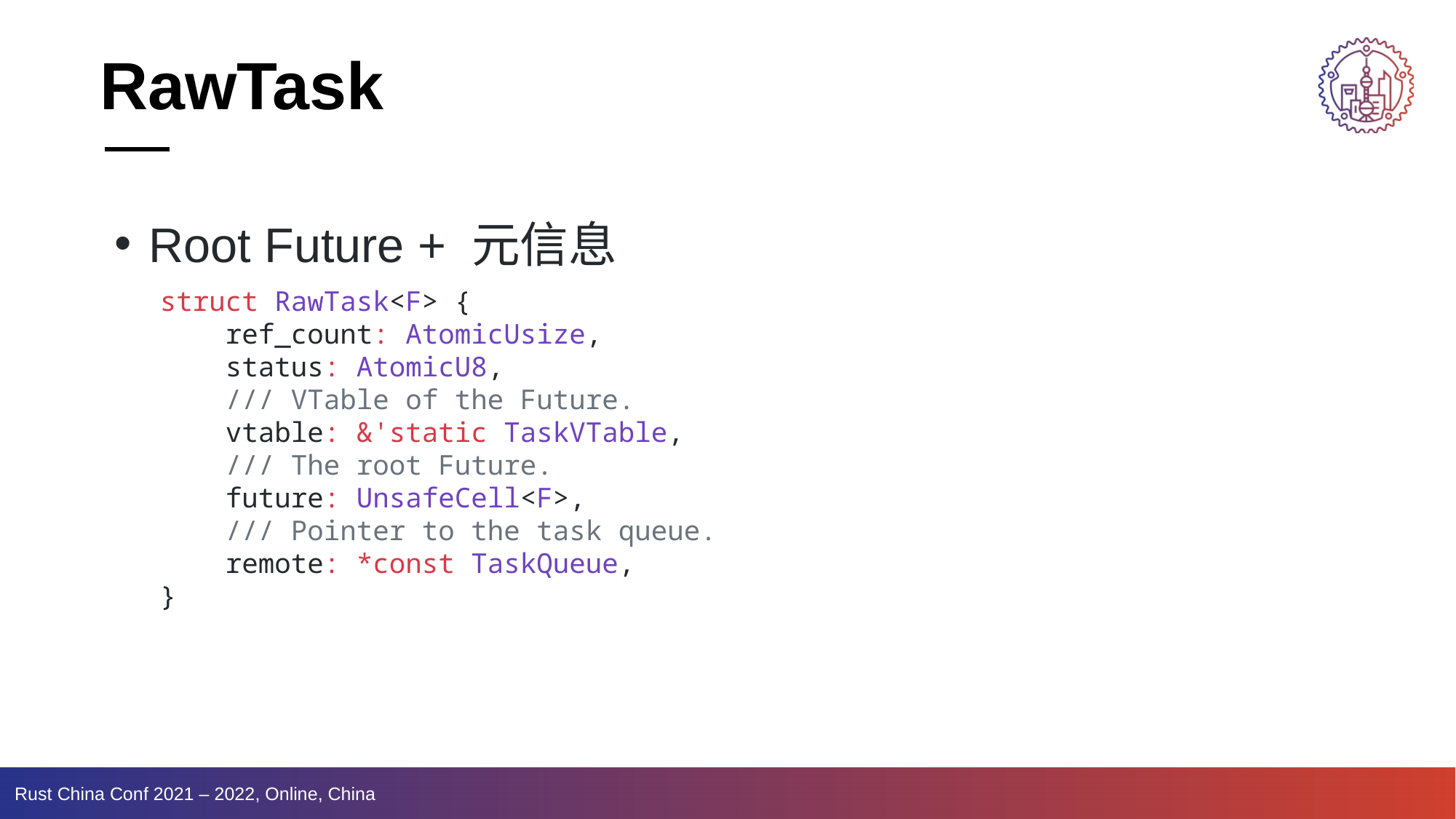

RawTask
Root Future + 元信息
struct RawTask<F> {
    ref_count: AtomicUsize,
    status: AtomicU8,
    /// VTable of the Future.
    vtable: &'static TaskVTable,
    /// The root Future.
    future: UnsafeCell<F>,
    /// Pointer to the task queue.
    remote: *const TaskQueue,
}